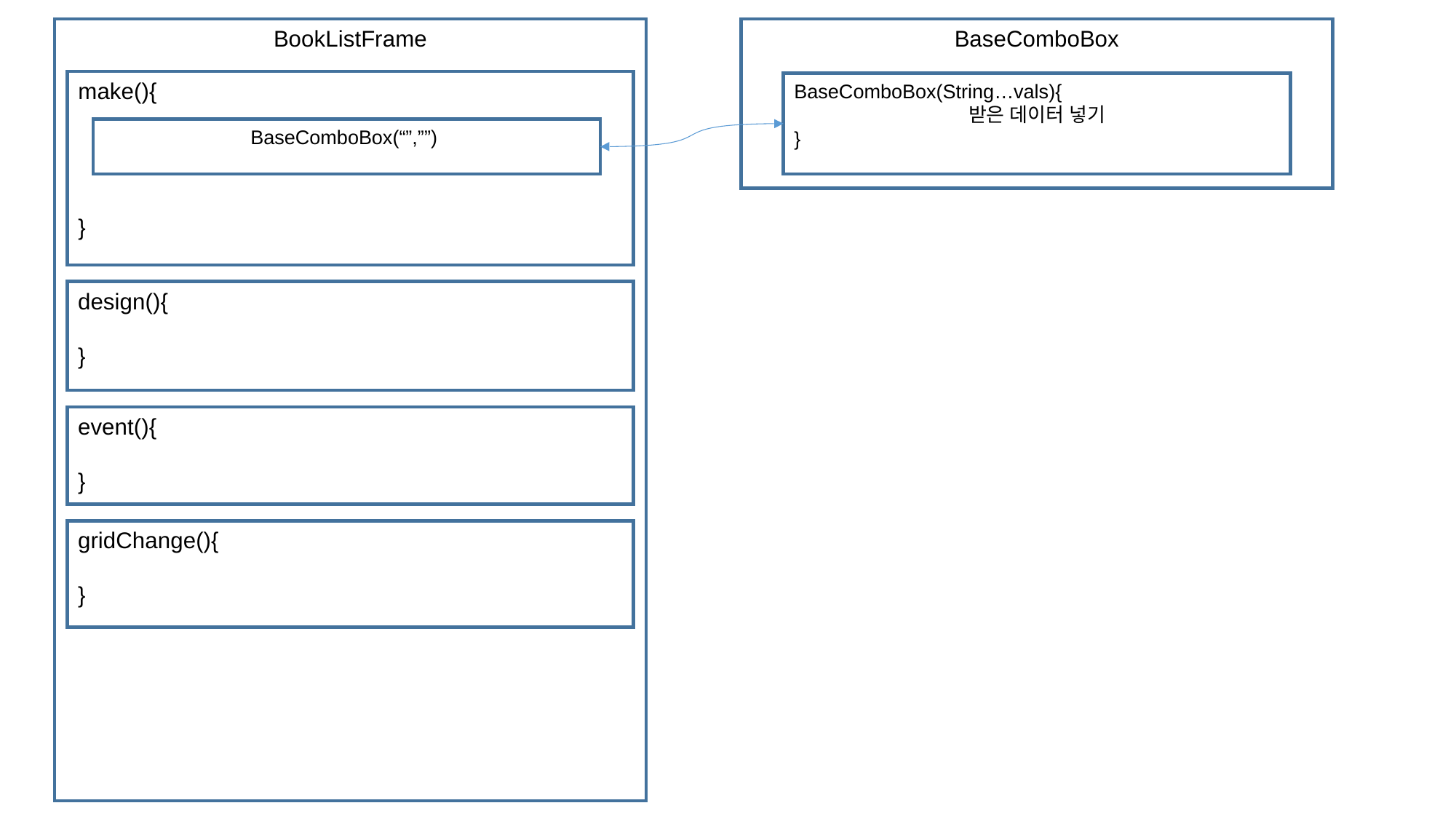

BookListFrame
BaseComboBox
make(){

}
BaseComboBox(String…vals){
받은 데이터 넣기
}
BaseComboBox(“”,””)
design(){

}
event(){

}

gridChange(){

}